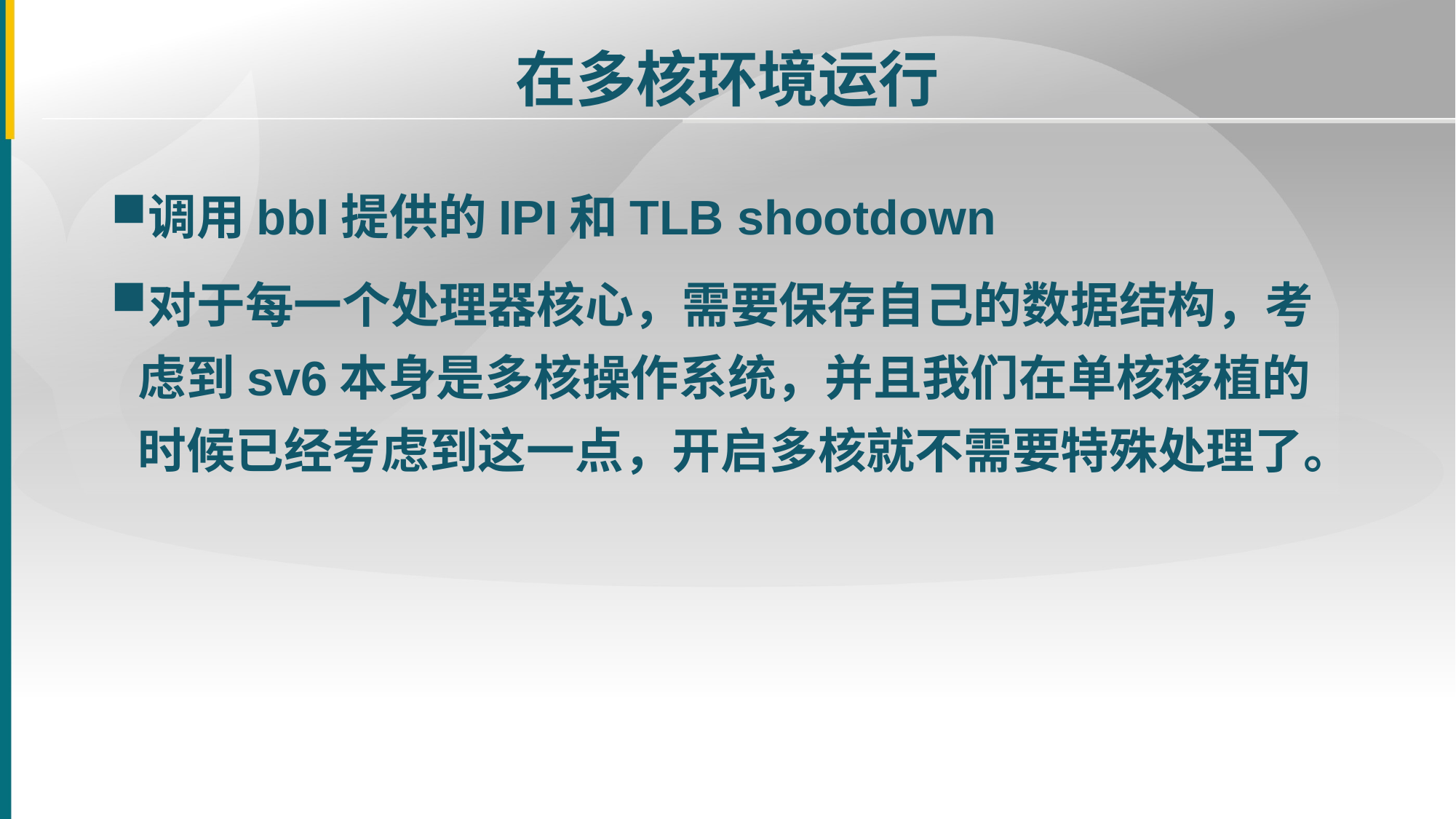

# 在多核环境运行
调用bbl提供的IPI和TLB shootdown
对于每一个处理器核心，需要保存自己的数据结构，考虑到sv6本身是多核操作系统，并且我们在单核移植的时候已经考虑到这一点，开启多核就不需要特殊处理了。